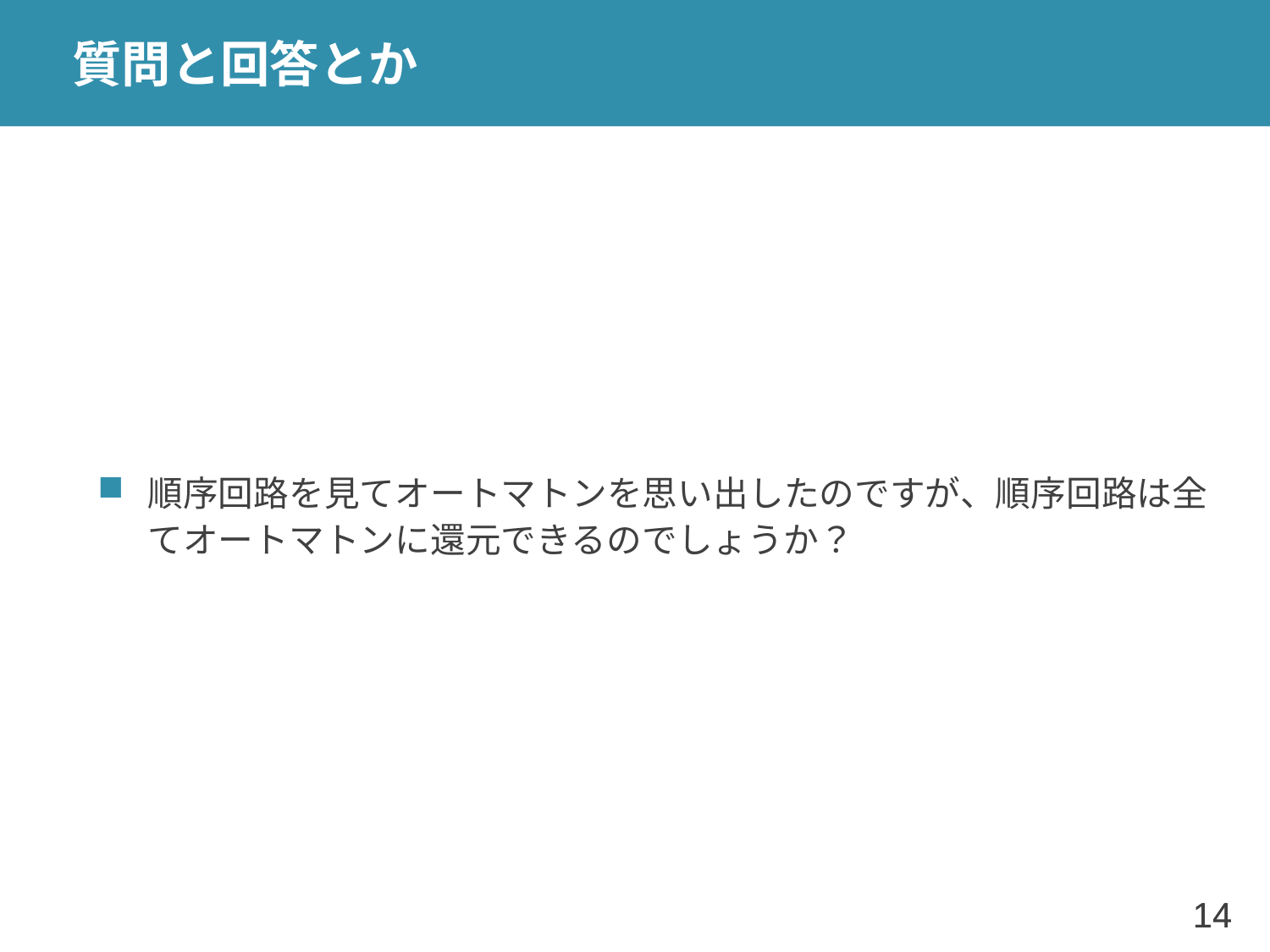

# 質問と回答とか
順序回路を見てオートマトンを思い出したのですが、順序回路は全てオートマトンに還元できるのでしょうか？